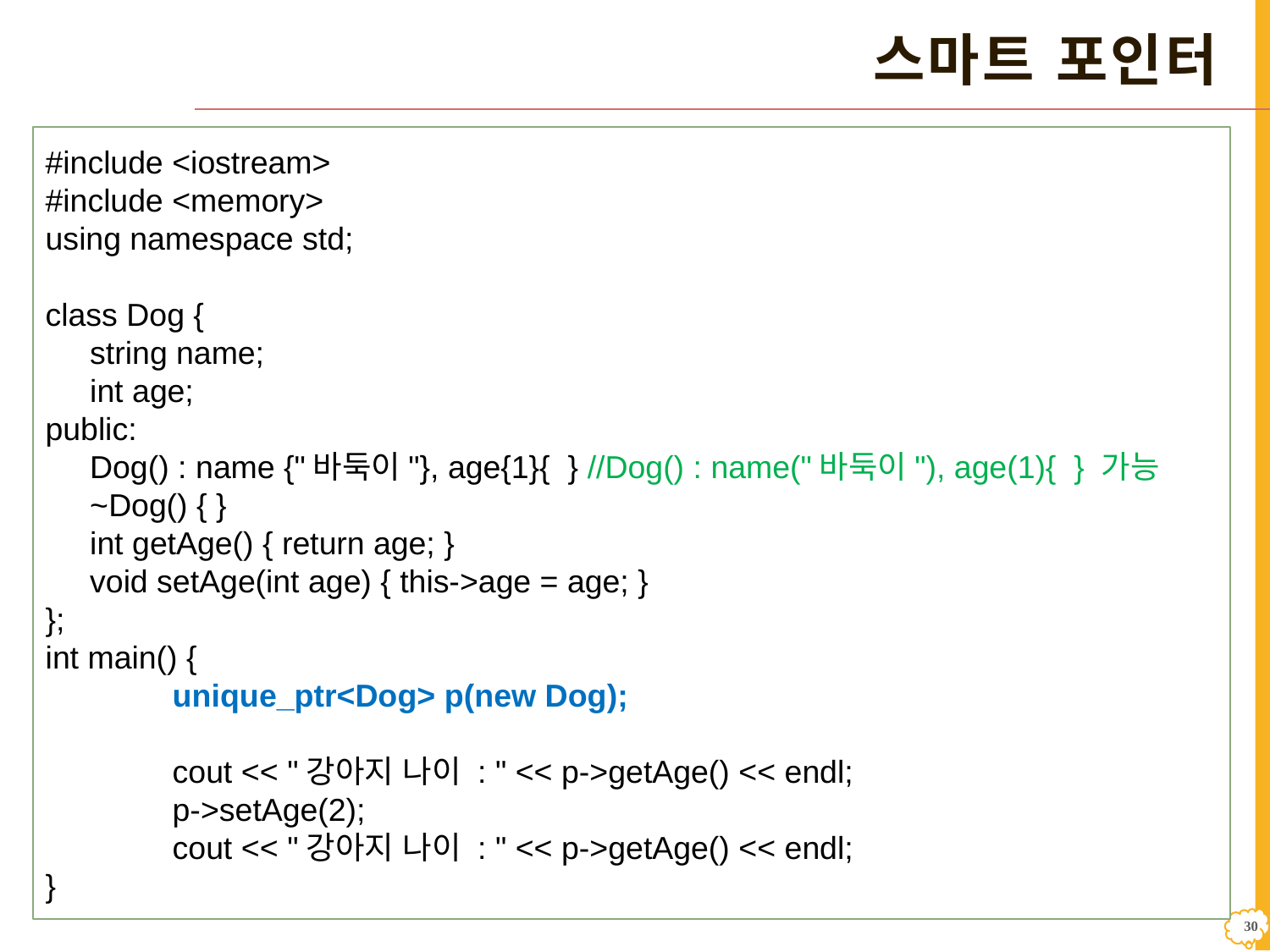

# 스마트 포인터
unique_ptr을 사용한 동적 객체 생성
#include <iostream>
#include <memory>
using namespace std;

class Dog {
     string name;
     int age;
public:
     Dog() : name {"바둑이"}, age{1}{  } //Dog() : name("바둑이"), age(1){  } 가능
     ~Dog() { }
     int getAge() { return age; }
     void setAge(int age) { this->age = age; }
};
int main() {
	unique_ptr<Dog> p(new Dog);

	cout << "강아지 나이 : " << p->getAge() << endl;
	p->setAge(2);
	cout << "강아지 나이 : " << p->getAge() << endl;
}
30